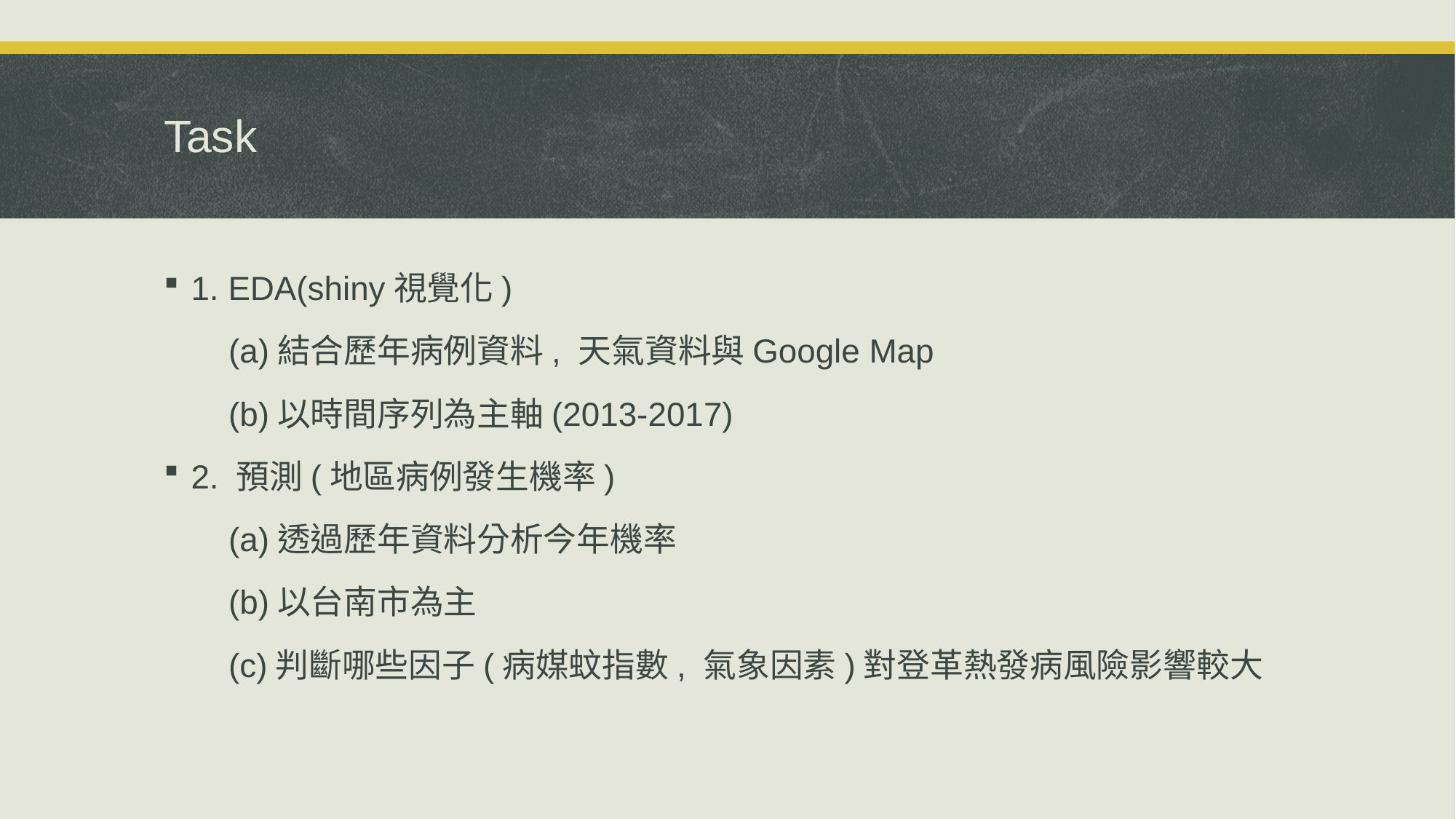

# Task
1. EDA(shiny視覺化)
       (a)結合歷年病例資料, 天氣資料與Google Map
       (b)以時間序列為主軸(2013-2017)
2. 預測(地區病例發生機率)
       (a)透過歷年資料分析今年機率
       (b)以台南市為主
       (c)判斷哪些因子(病媒蚊指數, 氣象因素)對登革熱發病風險影響較大